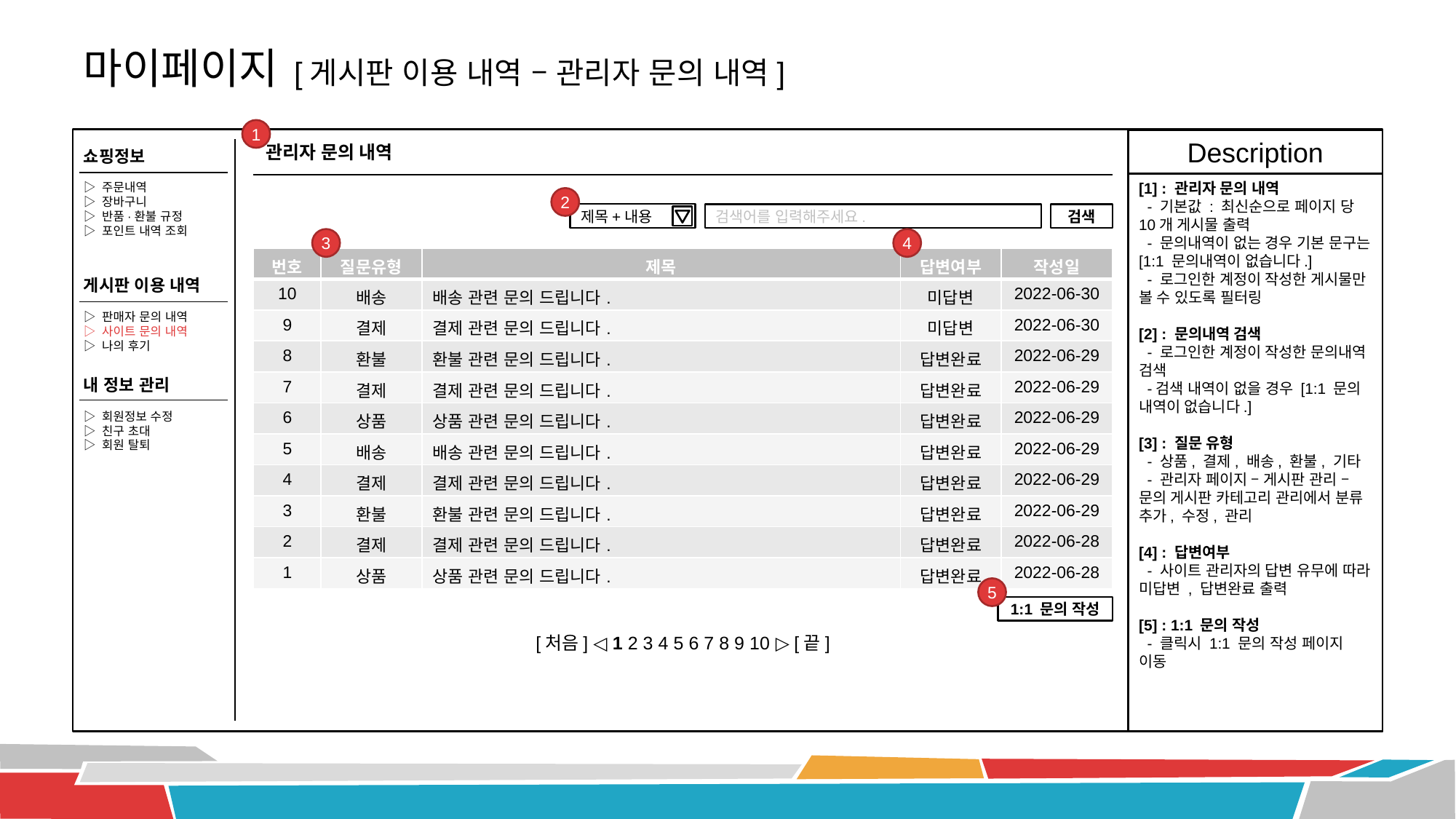

# 마이페이지 [게시판 이용 내역 – 관리자 문의 내역]
1
1
Description
관리자 문의 내역
쇼핑정보
[1] : 관리자 문의 내역
  - 기본값 : 최신순으로 페이지 당 10개 게시물 출력
  - 문의내역이 없는 경우 기본 문구는 [1:1 문의내역이 없습니다.]
  - 로그인한 계정이 작성한 게시물만 볼 수 있도록 필터링

[2] : 문의내역 검색
  - 로그인한 계정이 작성한 문의내역 검색
  -검색 내역이 없을 경우 [1:1 문의 내역이 없습니다.]

[3] : 질문 유형
  - 상품, 결제, 배송, 환불, 기타
  - 관리자 페이지 – 게시판 관리 – 문의 게시판 카테고리 관리에서 분류 추가, 수정, 관리

[4] : 답변여부
  - 사이트 관리자의 답변 유무에 따라 미답변 , 답변완료 출력

[5] : 1:1 문의 작성
  - 클릭시 1:1 문의 작성 페이지 이동

▷ 주문내역
▷ 장바구니
▷ 반품·환불 규정
▷ 포인트 내역 조회
2
제목+내용

검색어를 입력해주세요.
검색
3
4
| 번호 | 질문유형 | 제목 | 답변여부 | 작성일 |
| --- | --- | --- | --- | --- |
| 10 | 배송 | 배송 관련 문의 드립니다. | 미답변 | 2022-06-30 |
| 9 | 결제 | 결제 관련 문의 드립니다. | 미답변 | 2022-06-30 |
| 8 | 환불 | 환불 관련 문의 드립니다. | 답변완료 | 2022-06-29 |
| 7 | 결제 | 결제 관련 문의 드립니다. | 답변완료 | 2022-06-29 |
| 6 | 상품 | 상품 관련 문의 드립니다. | 답변완료 | 2022-06-29 |
| 5 | 배송 | 배송 관련 문의 드립니다. | 답변완료 | 2022-06-29 |
| 4 | 결제 | 결제 관련 문의 드립니다. | 답변완료 | 2022-06-29 |
| 3 | 환불 | 환불 관련 문의 드립니다. | 답변완료 | 2022-06-29 |
| 2 | 결제 | 결제 관련 문의 드립니다. | 답변완료 | 2022-06-28 |
| 1 | 상품 | 상품 관련 문의 드립니다. | 답변완료 | 2022-06-28 |
게시판 이용 내역
▷ 판매자 문의 내역
▷ 사이트 문의 내역
▷ 나의 후기
내 정보 관리
▷ 회원정보 수정
▷ 친구 초대
▷ 회원 탈퇴
5
1:1 문의 작성
[처음] ◁ 1 2 3 4 5 6 7 8 9 10 ▷ [끝]